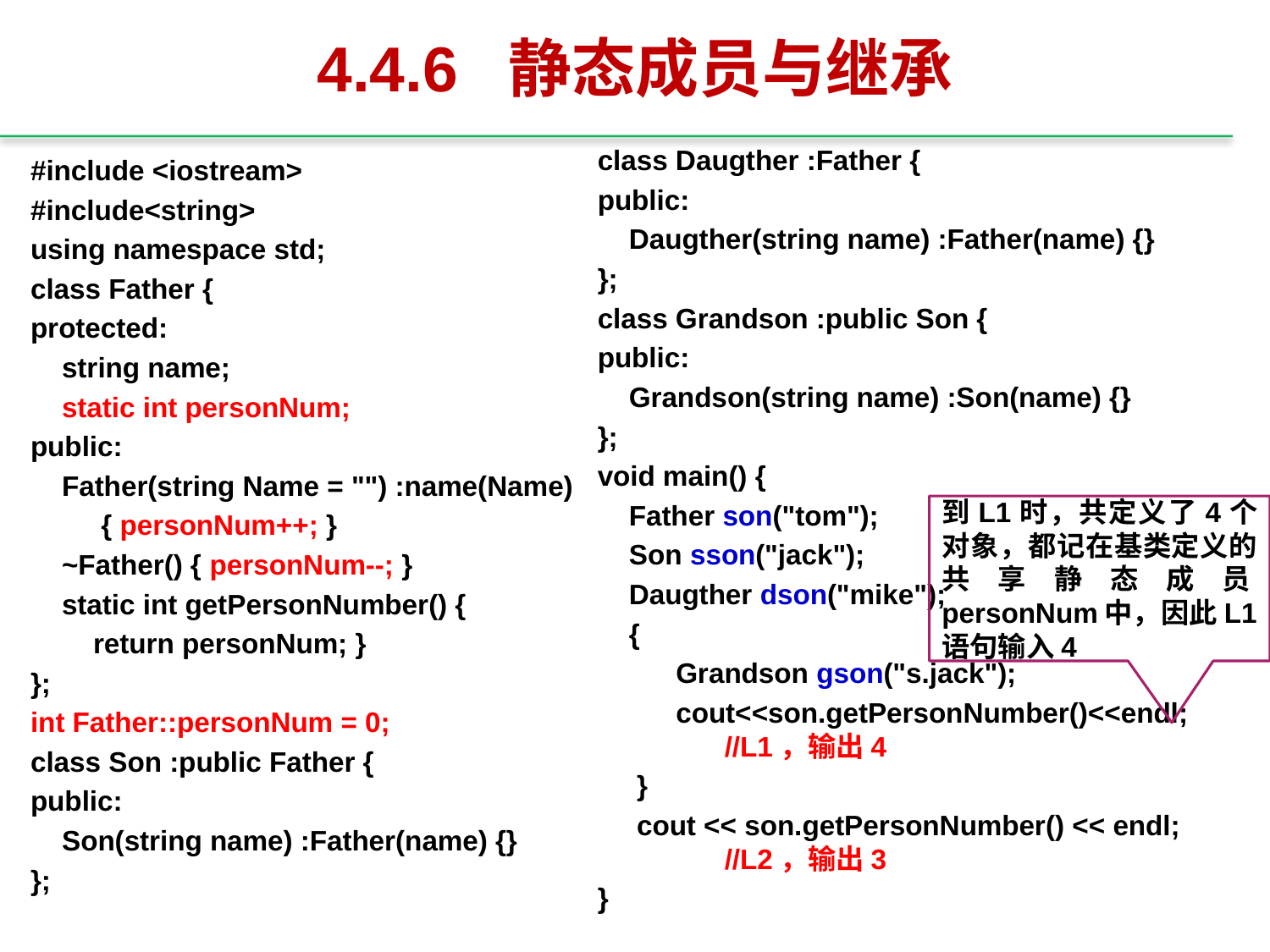

# 4.4.6  静态成员与继承
class Daugther :Father {
public:
    Daugther(string name) :Father(name) {}
};
class Grandson :public Son {
public:
    Grandson(string name) :Son(name) {}
};
void main() {
    Father son("tom");
    Son sson("jack");
    Daugther dson("mike");
    {
          Grandson gson("s.jack");
          cout<<son.getPersonNumber()<<endl;     	//L1，输出4
     }
     cout << son.getPersonNumber() << endl;          	//L2，输出3
}
#include <iostream>
#include<string>
using namespace std;
class Father {
protected:
    string name;
    static int personNum;
public:
    Father(string Name = "") :name(Name)
         { personNum++; }
    ~Father() { personNum--; }
    static int getPersonNumber() {
        return personNum; }
};
int Father::personNum = 0;
class Son :public Father {
public:
    Son(string name) :Father(name) {}
};

到L1时，共定义了4个对象，都记在基类定义的共享静态成员personNum中，因此L1语句输入4